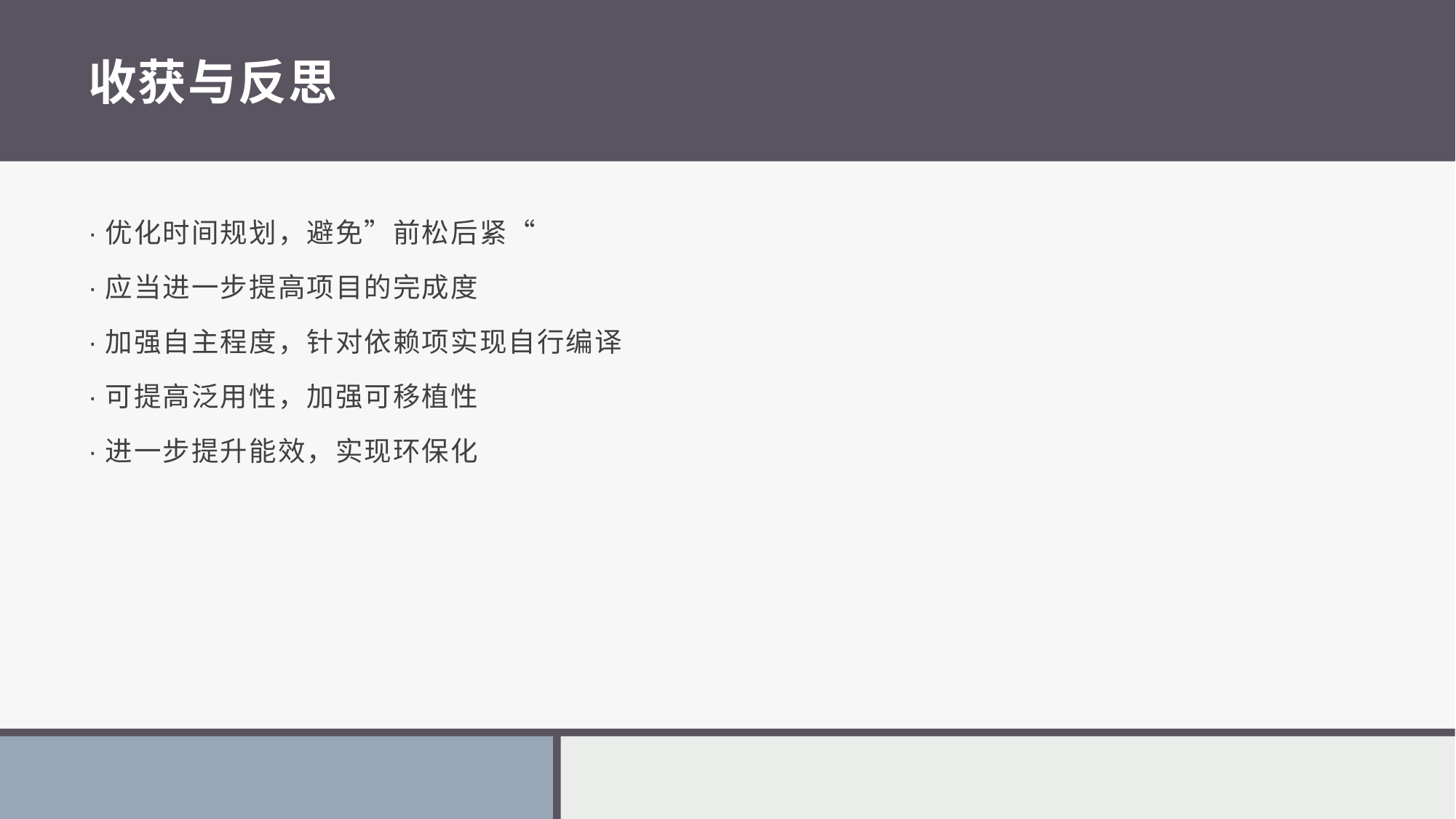

# 收获与反思
·优化时间规划，避免”前松后紧“
·应当进一步提高项目的完成度
·加强自主程度，针对依赖项实现自行编译
·可提高泛用性，加强可移植性
·进一步提升能效，实现环保化